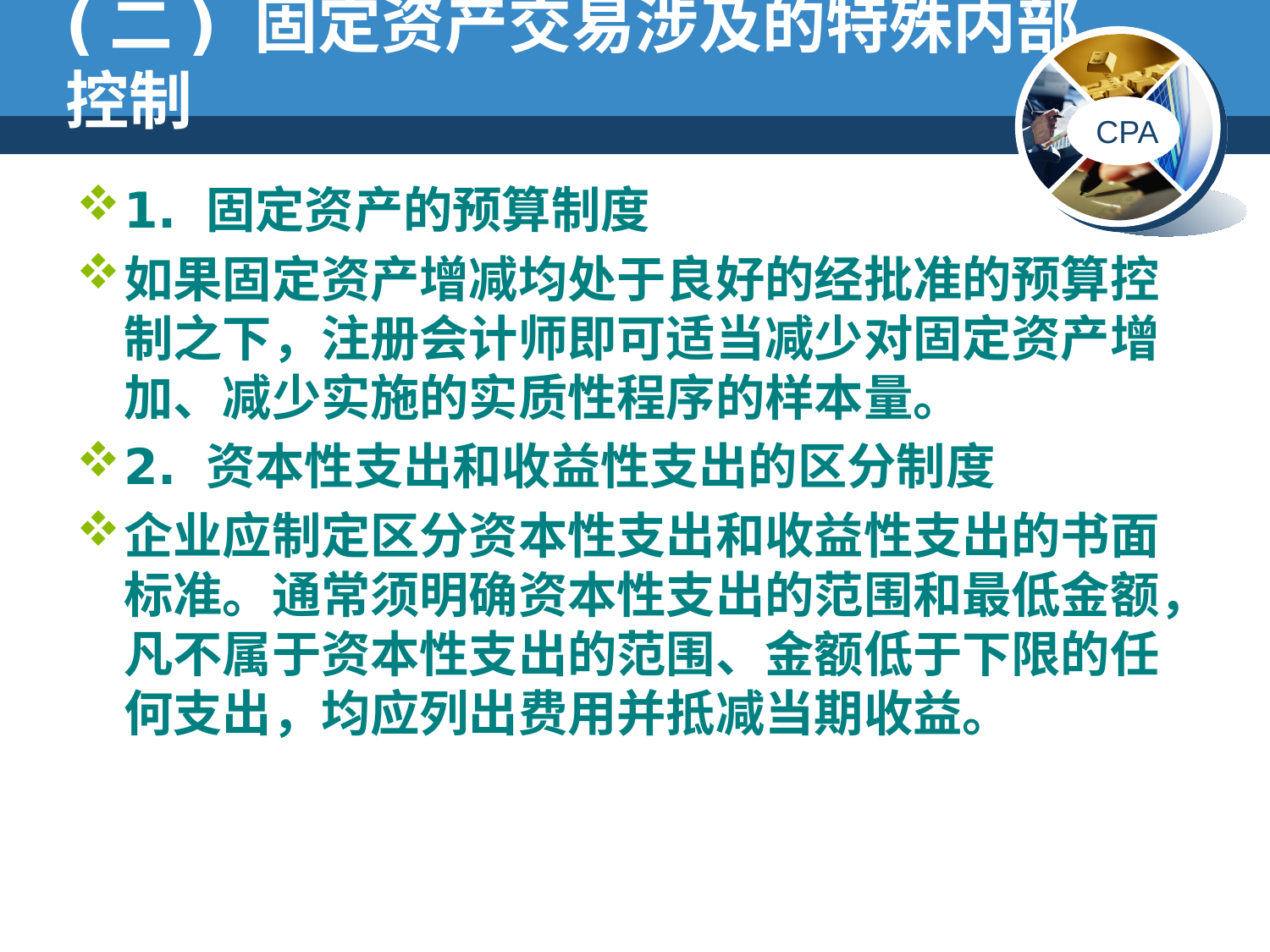

# (二) 固定资产交易涉及的特殊内部控制
1. 固定资产的预算制度
如果固定资产增减均处于良好的经批准的预算控制之下，注册会计师即可适当减少对固定资产增加、减少实施的实质性程序的样本量。
2. 资本性支出和收益性支出的区分制度
企业应制定区分资本性支出和收益性支出的书面标准。通常须明确资本性支出的范围和最低金额，凡不属于资本性支出的范围、金额低于下限的任何支出，均应列出费用并抵减当期收益。